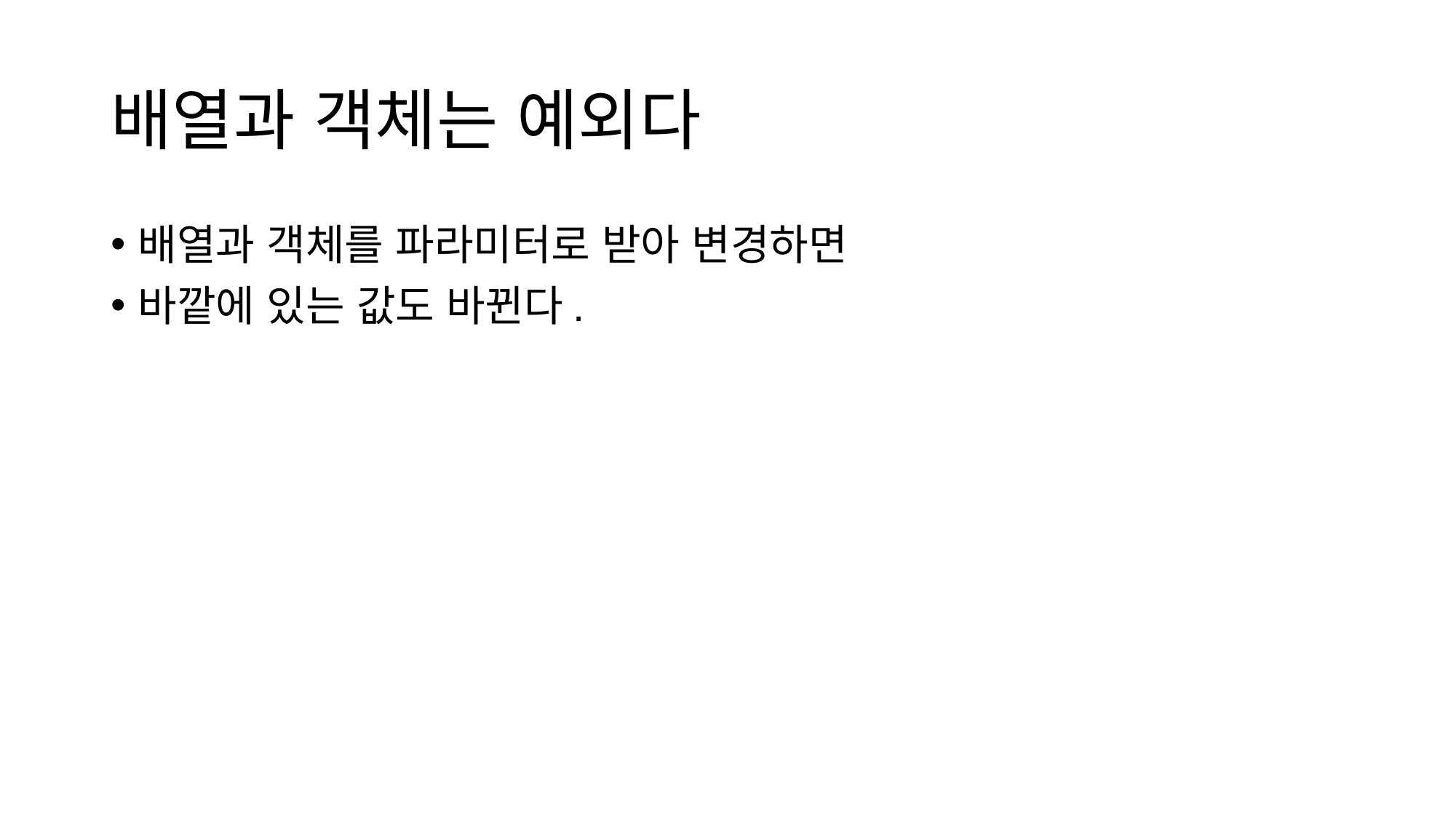

# 배열과 객체는 예외다
배열과 객체를 파라미터로 받아 변경하면
바깥에 있는 값도 바뀐다.